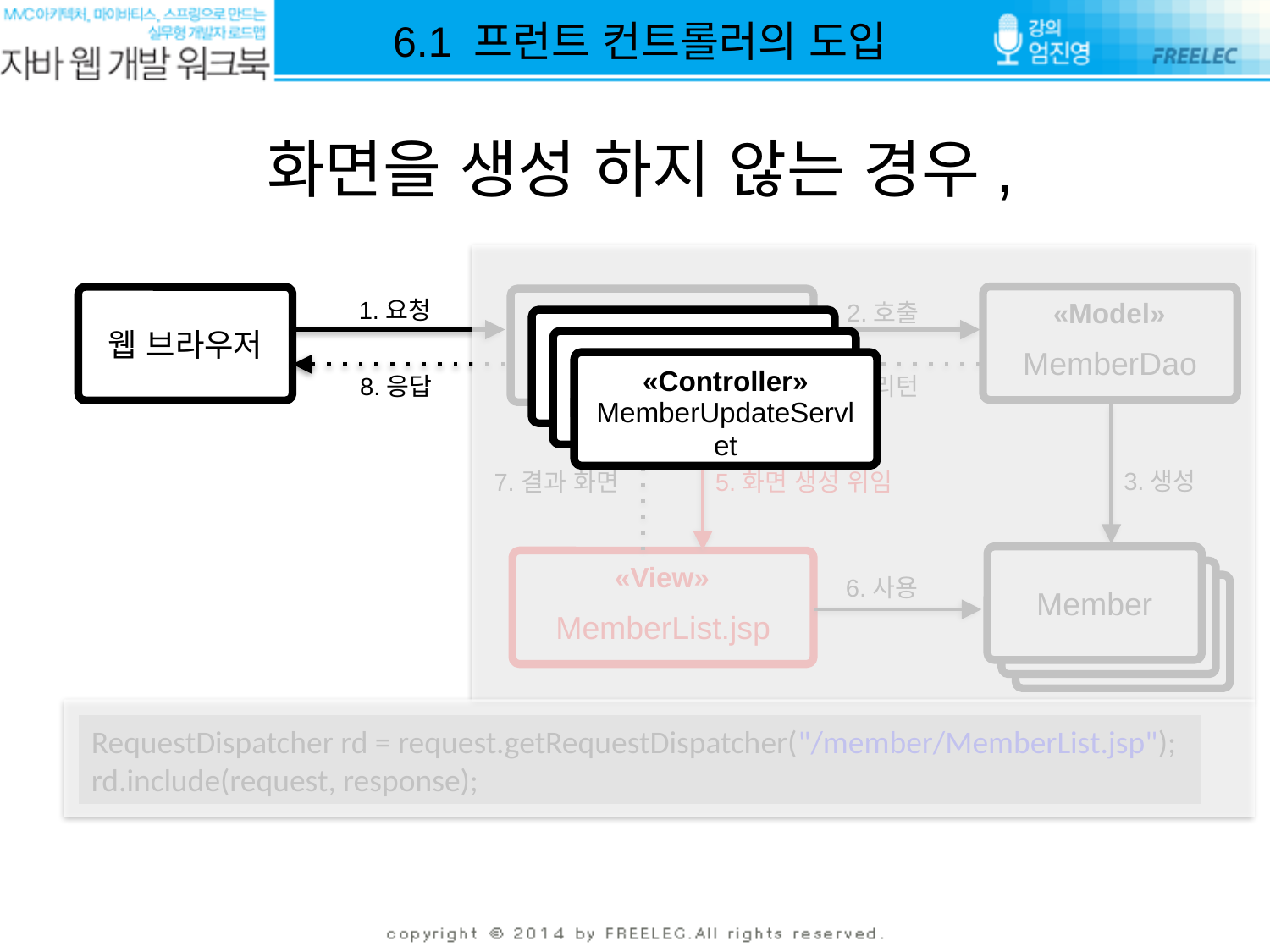

6.1 프런트 컨트롤러의 도입
화면을 생성 하지 않는 경우,

MemberDao

«Model»
웹 브라우저
1.요청

MemberListServlet

2.호출
«Controller»

MemberAddServlet

«Controller»

MemberDeleteServlet

«Controller»

MemberUpdateServlet

«Controller»

8.응답
4.리턴
3.생성
7.결과 화면
5.화면 생성 위임
Member

MemberList.jsp

«View»
Member

6.사용
Member

RequestDispatcher rd = request.getRequestDispatcher("/member/MemberList.jsp");
rd.include(request, response);